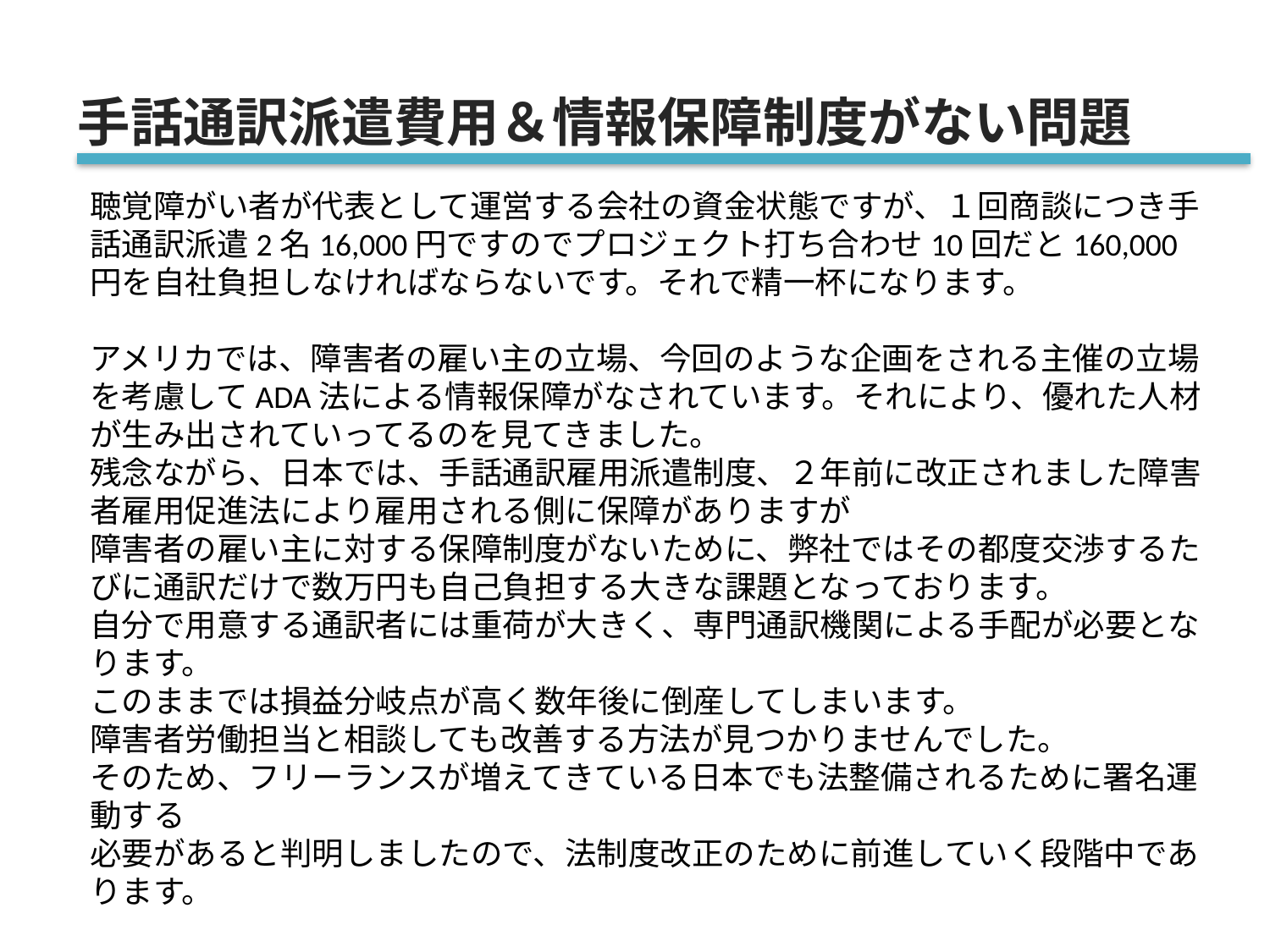

# 手話通訳派遣費用＆情報保障制度がない問題
聴覚障がい者が代表として運営する会社の資金状態ですが、１回商談につき手話通訳派遣2名16,000円ですのでプロジェクト打ち合わせ10回だと160,000円を自社負担しなければならないです。それで精一杯になります。

アメリカでは、障害者の雇い主の立場、今回のような企画をされる主催の立場を考慮してADA法による情報保障がなされています。それにより、優れた人材が生み出されていってるのを見てきました。
残念ながら、日本では、手話通訳雇用派遣制度、２年前に改正されました障害者雇用促進法により雇用される側に保障がありますが
障害者の雇い主に対する保障制度がないために、弊社ではその都度交渉するたびに通訳だけで数万円も自己負担する大きな課題となっております。
自分で用意する通訳者には重荷が大きく、専門通訳機関による手配が必要となります。
このままでは損益分岐点が高く数年後に倒産してしまいます。
障害者労働担当と相談しても改善する方法が見つかりませんでした。
そのため、フリーランスが増えてきている日本でも法整備されるために署名運動する
必要があると判明しましたので、法制度改正のために前進していく段階中であります。